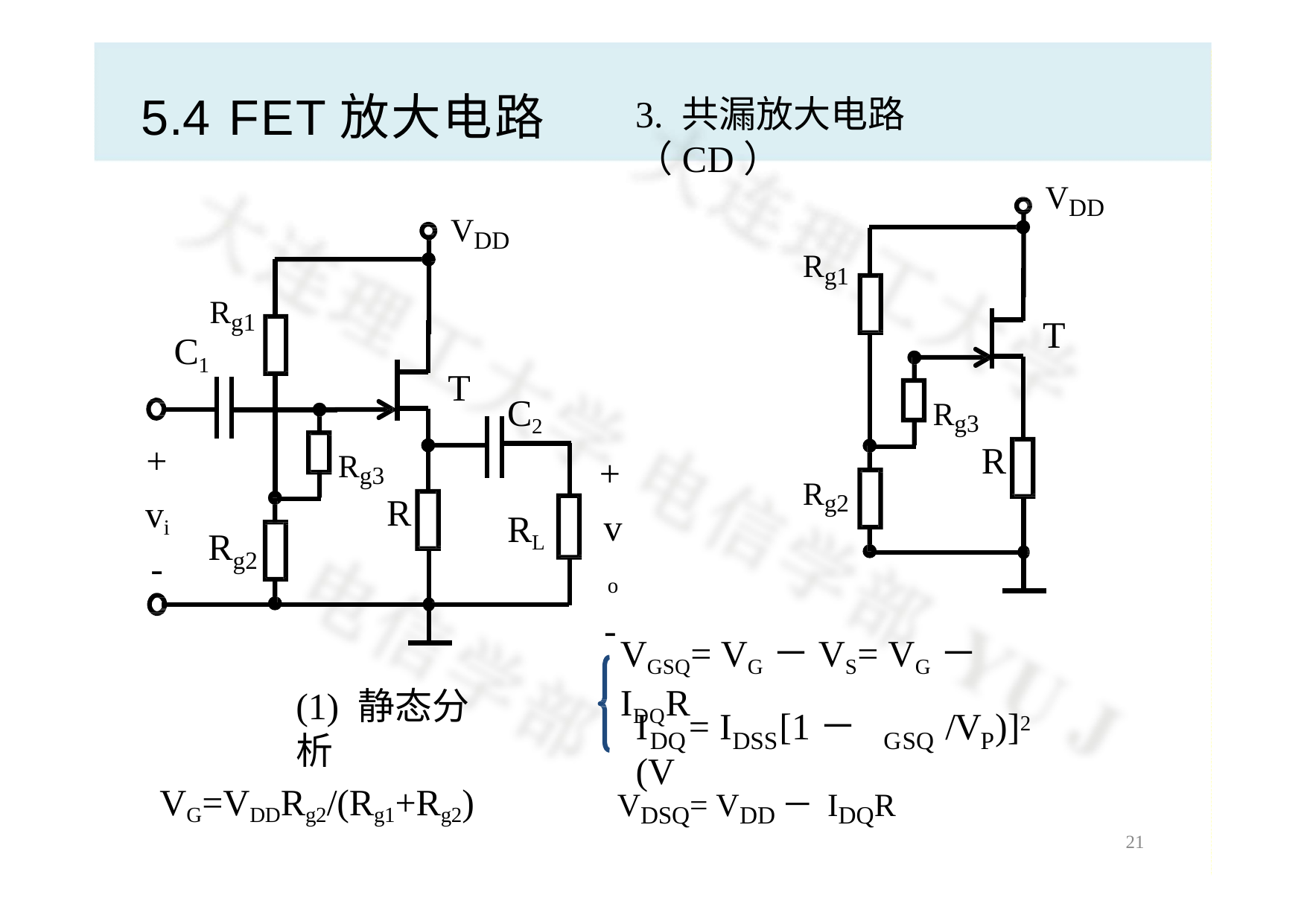

# 5.4 FET放大电路
3. 共漏放大电路 （CD）
VDD

VDD

Rg1

Rg1

T

C1

T

C2

Rg3

+
vi
R

+
vo
-
Rg3

Rg2
R

RL

R
-
g2

VGSQ= VG－VS= VG－IDQR

(1) 静态分析
I	= I	[1－(V
/V )]2
DQ
DSS
GSQ
P
VDSQ= VDD－IDQR
VG=VDDRg2/(Rg1+Rg2)
21